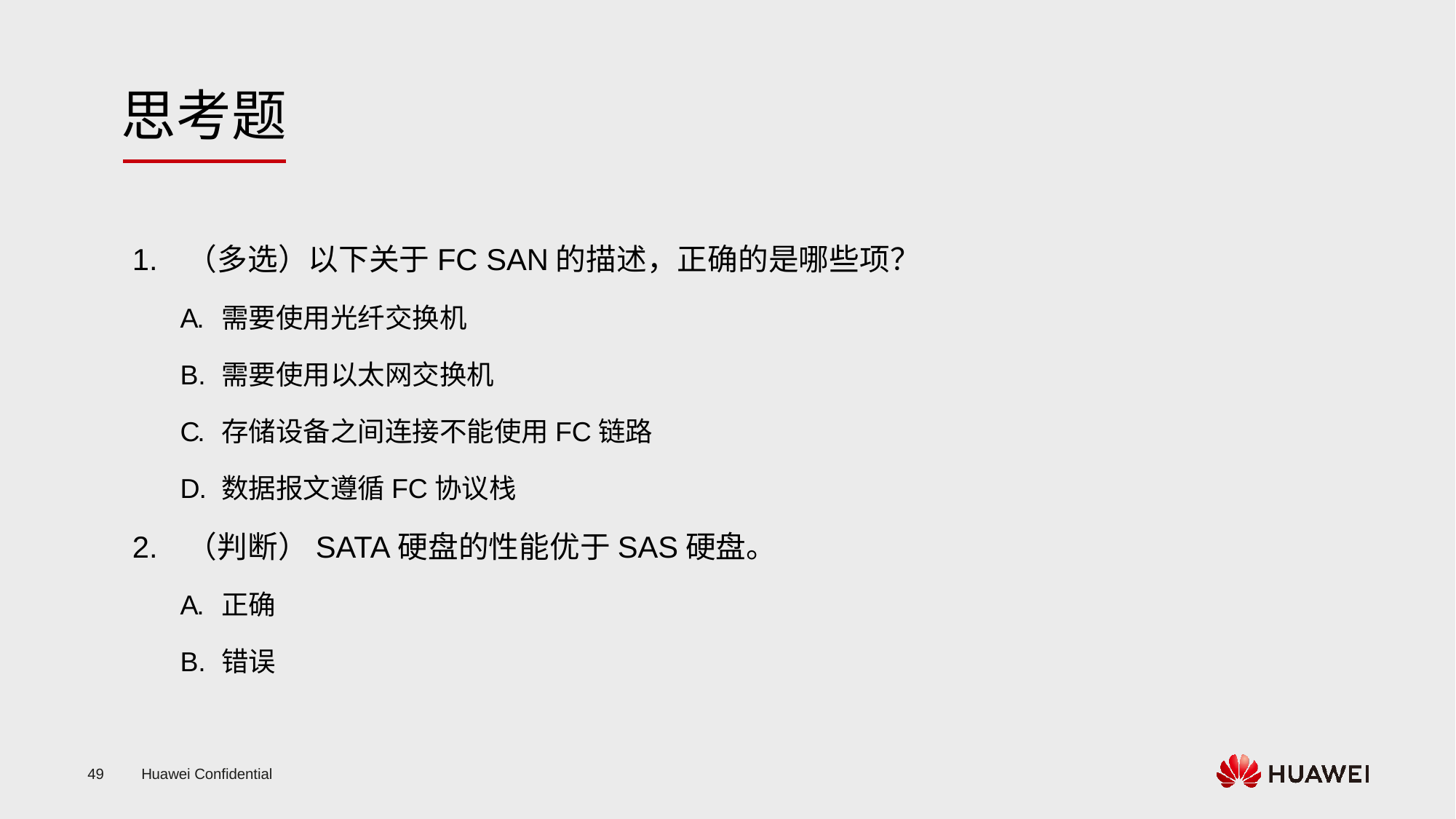

（多选）以下关于FC SAN的描述，正确的是哪些项？
需要使用光纤交换机
需要使用以太网交换机
存储设备之间连接不能使用FC链路
数据报文遵循FC协议栈
（判断）SATA硬盘的性能优于SAS硬盘。
正确
错误